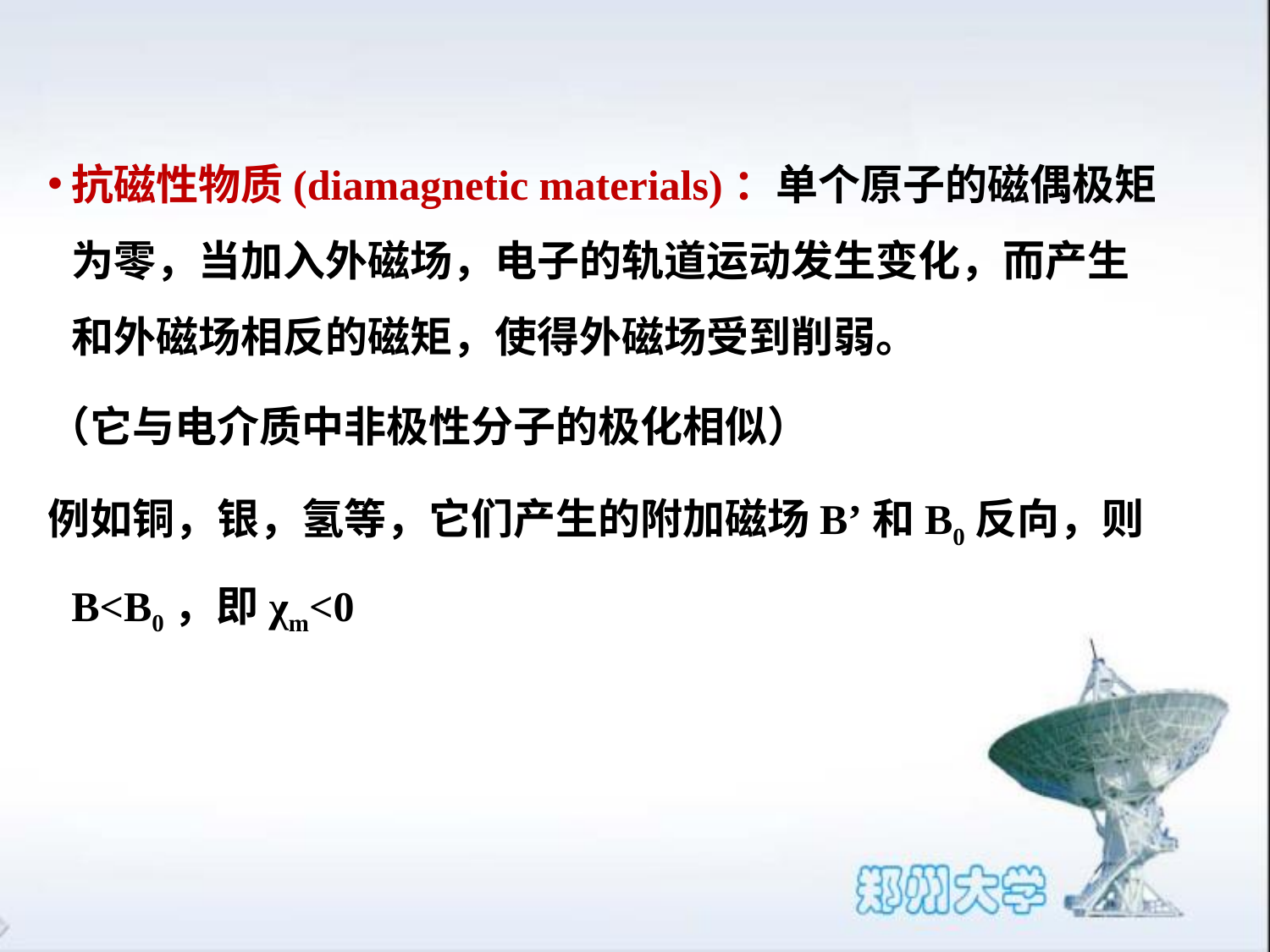

抗磁性物质(diamagnetic materials)：单个原子的磁偶极矩为零，当加入外磁场，电子的轨道运动发生变化，而产生和外磁场相反的磁矩，使得外磁场受到削弱。
（它与电介质中非极性分子的极化相似）
例如铜，银，氢等，它们产生的附加磁场B’和B0反向，则B<B0，即χm<0